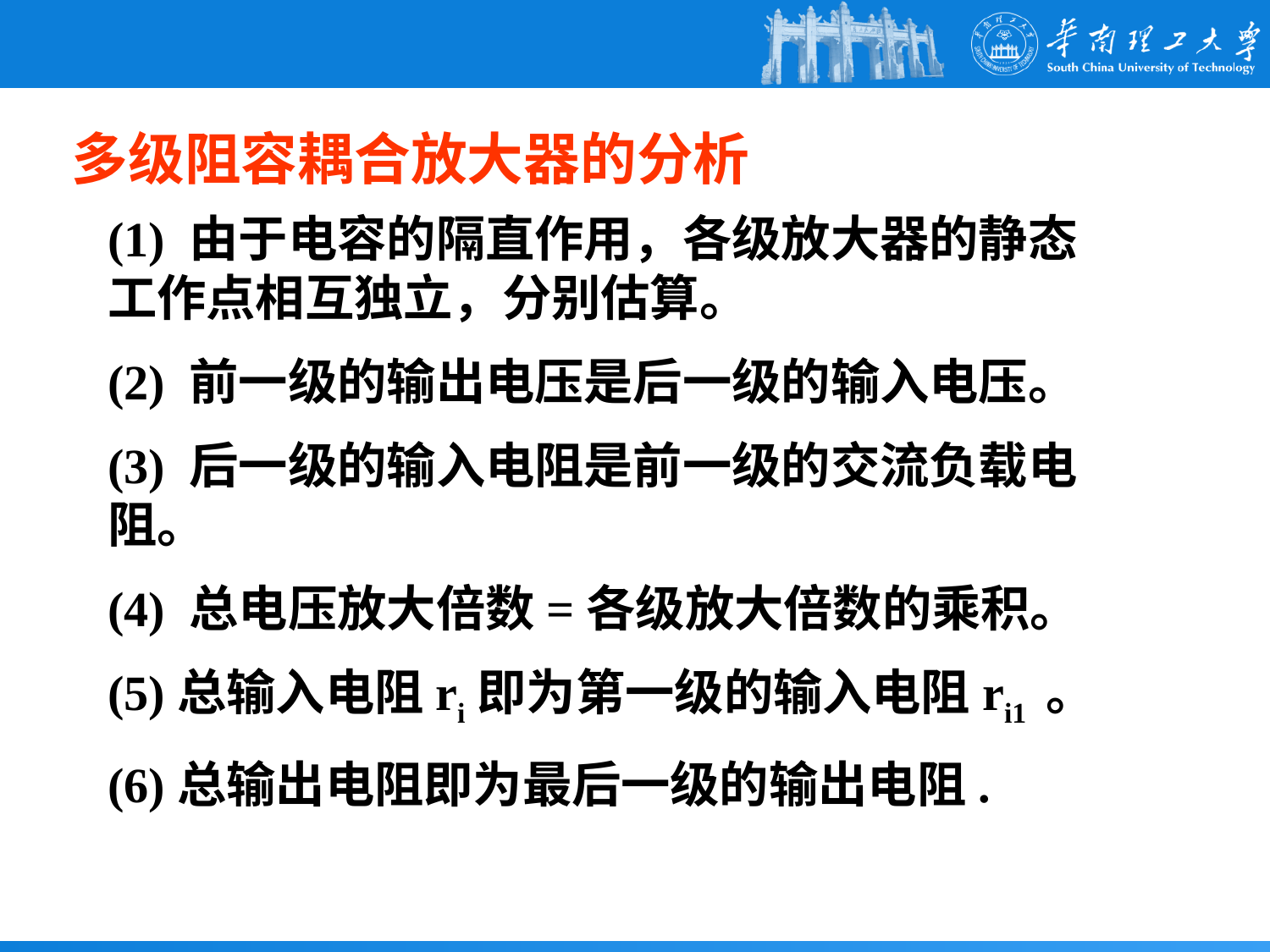

多级阻容耦合放大器的分析
(1) 由于电容的隔直作用，各级放大器的静态工作点相互独立，分别估算。
(2) 前一级的输出电压是后一级的输入电压。
(3) 后一级的输入电阻是前一级的交流负载电阻。
(4) 总电压放大倍数=各级放大倍数的乘积。
(5)总输入电阻ri即为第一级的输入电阻ri1 。
(6)总输出电阻即为最后一级的输出电阻.